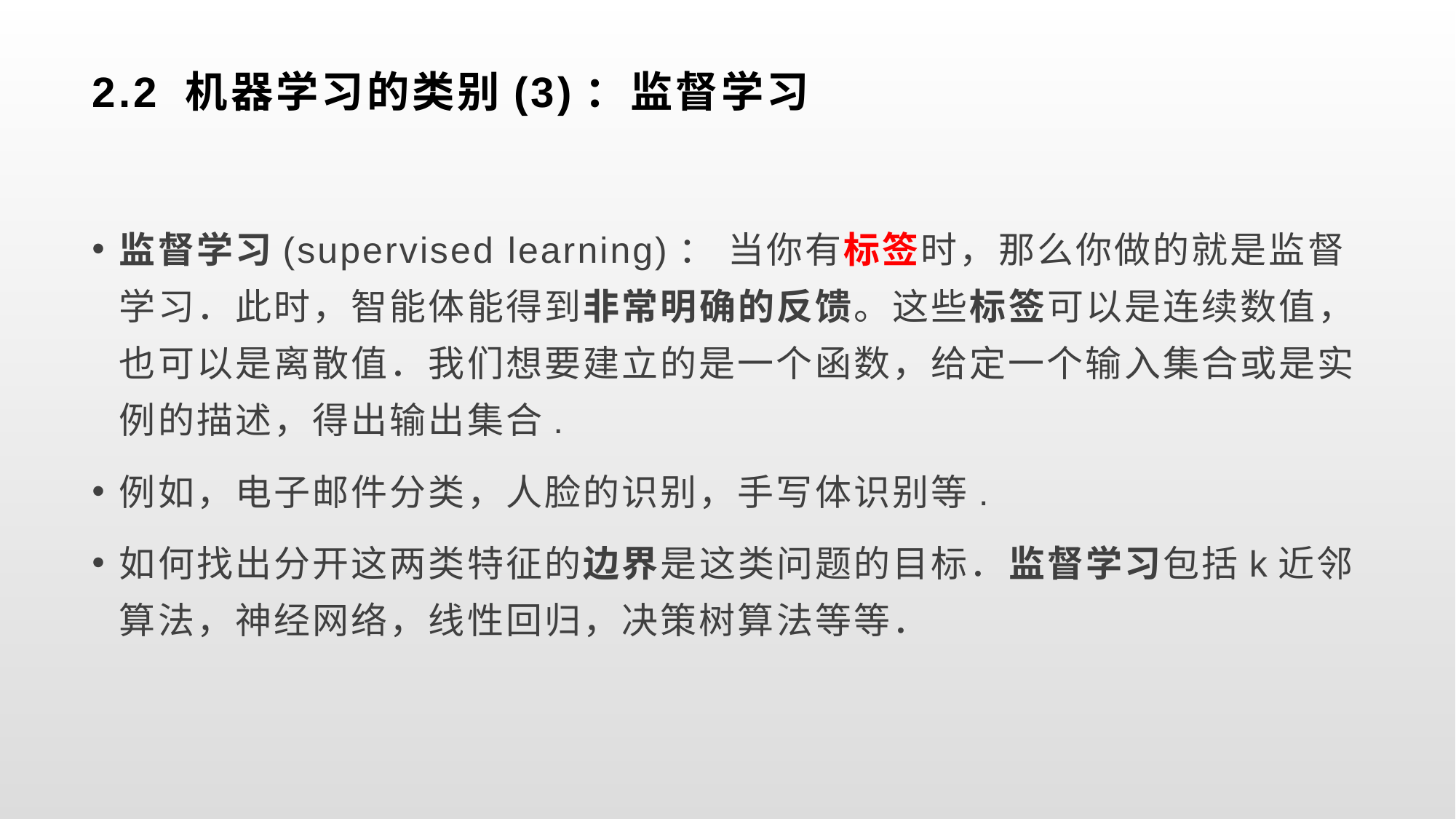

# 2.2 机器学习的类别(3)：监督学习

监督学习(supervised learning)： 当你有标签时，那么你做的就是监督学习．此时，智能体能得到非常明确的反馈。这些标签可以是连续数值，也可以是离散值．我们想要建立的是一个函数，给定一个输入集合或是实例的描述，得出输出集合.
例如，电子邮件分类，人脸的识别，手写体识别等.
如何找出分开这两类特征的边界是这类问题的目标．监督学习包括k近邻算法，神经网络，线性回归，决策树算法等等．